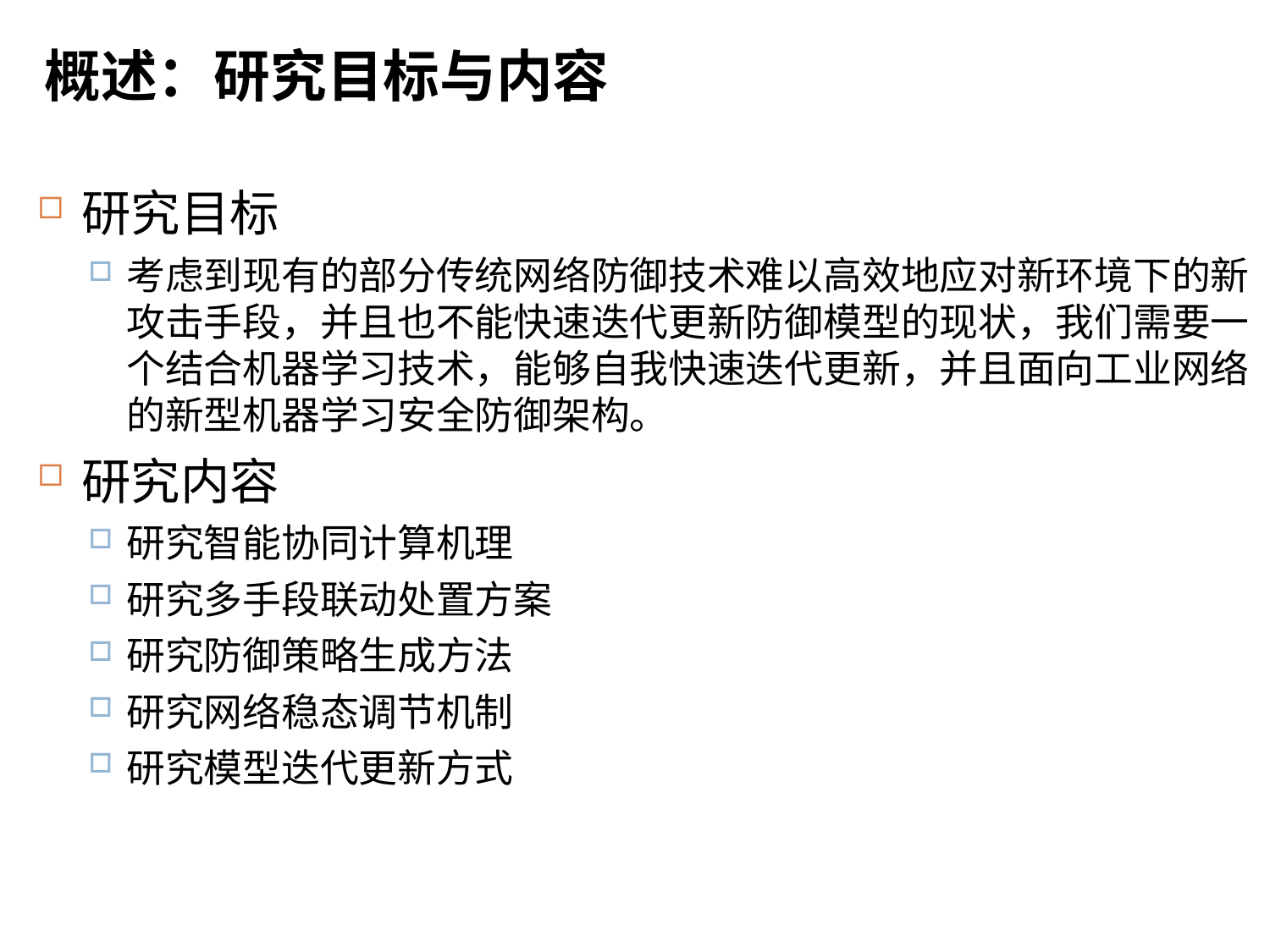

# 概述：研究目标与内容
3
研究目标
考虑到现有的部分传统网络防御技术难以高效地应对新环境下的新攻击手段，并且也不能快速迭代更新防御模型的现状，我们需要一个结合机器学习技术，能够自我快速迭代更新，并且面向工业网络的新型机器学习安全防御架构。
研究内容
研究智能协同计算机理
研究多手段联动处置方案
研究防御策略生成方法
研究网络稳态调节机制
研究模型迭代更新方式